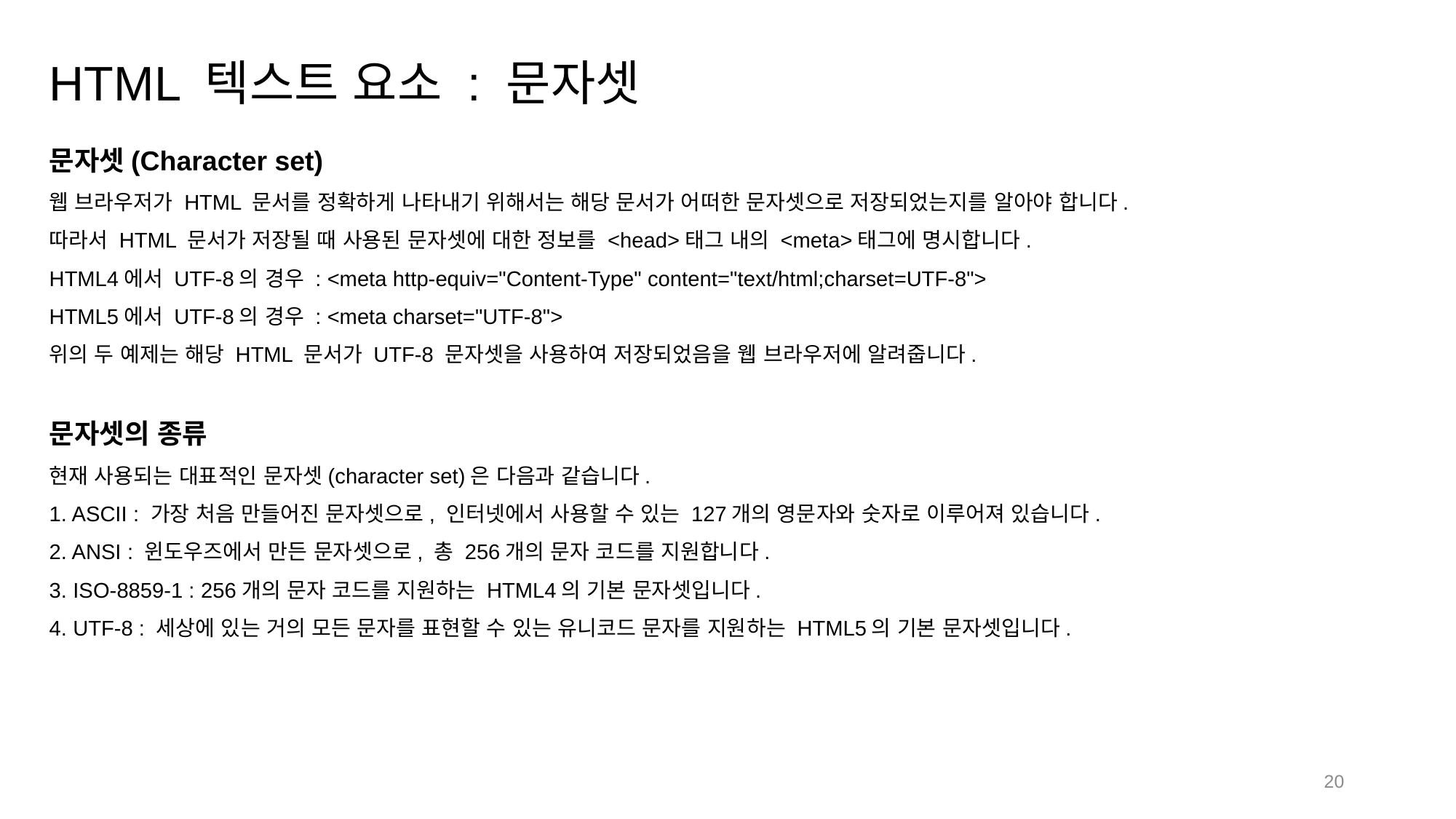

# HTML 텍스트 요소 : 문자셋
문자셋(Character set)
웹 브라우저가 HTML 문서를 정확하게 나타내기 위해서는 해당 문서가 어떠한 문자셋으로 저장되었는지를 알아야 합니다.
따라서 HTML 문서가 저장될 때 사용된 문자셋에 대한 정보를 <head>태그 내의 <meta>태그에 명시합니다.
HTML4에서 UTF-8의 경우 : <meta http-equiv="Content-Type" content="text/html;charset=UTF-8">
HTML5에서 UTF-8의 경우 : <meta charset="UTF-8">
위의 두 예제는 해당 HTML 문서가 UTF-8 문자셋을 사용하여 저장되었음을 웹 브라우저에 알려줍니다.

문자셋의 종류
현재 사용되는 대표적인 문자셋(character set)은 다음과 같습니다.
1. ASCII : 가장 처음 만들어진 문자셋으로, 인터넷에서 사용할 수 있는 127개의 영문자와 숫자로 이루어져 있습니다.
2. ANSI : 윈도우즈에서 만든 문자셋으로, 총 256개의 문자 코드를 지원합니다.
3. ISO-8859-1 : 256개의 문자 코드를 지원하는 HTML4의 기본 문자셋입니다.
4. UTF-8 : 세상에 있는 거의 모든 문자를 표현할 수 있는 유니코드 문자를 지원하는 HTML5의 기본 문자셋입니다.

20